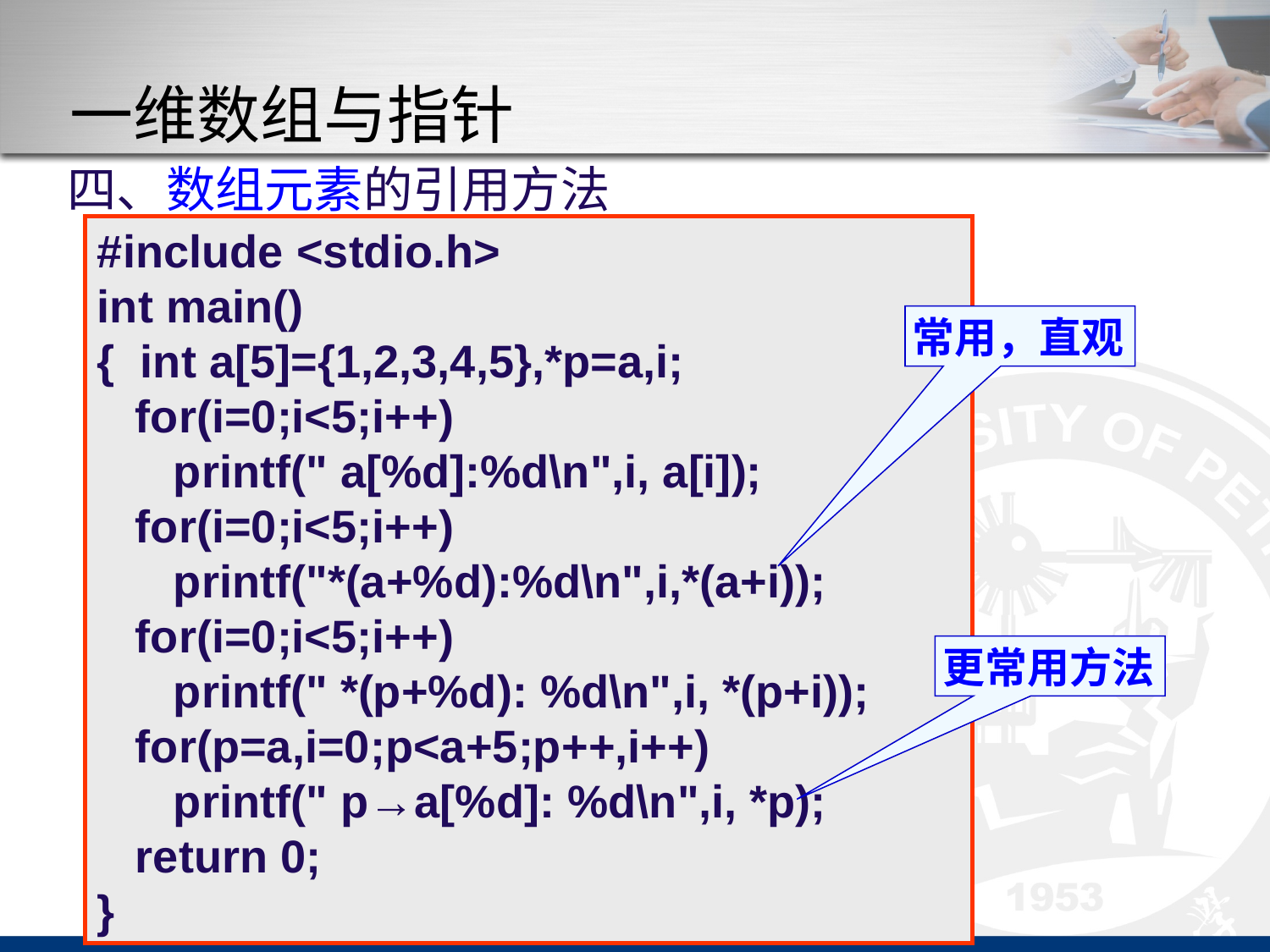

# 一维数组与指针
四、数组元素的引用方法
#include <stdio.h>
int main()
{  int a[5]={1,2,3,4,5},*p=a,i;
   for(i=0;i<5;i++)
      printf(" a[%d]:%d\n",i, a[i]);
   for(i=0;i<5;i++)
      printf("*(a+%d):%d\n",i,*(a+i));
   for(i=0;i<5;i++)
      printf(" *(p+%d): %d\n",i, *(p+i));
   for(p=a,i=0;p<a+5;p++,i++)
      printf(" p→a[%d]: %d\n",i, *p);
   return 0;
}
常用，直观
更常用方法